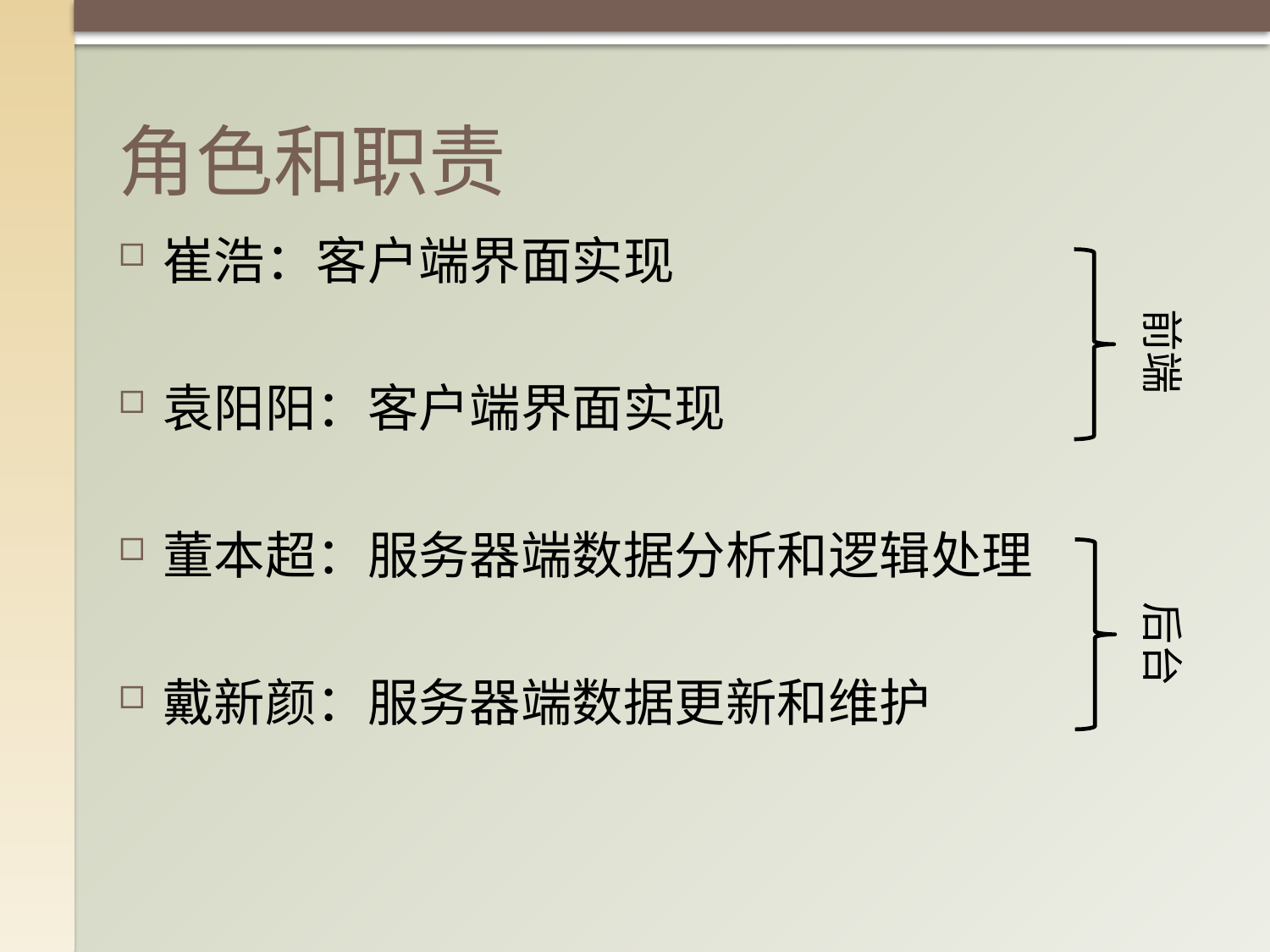

# 角色和职责
崔浩：客户端界面实现

袁阳阳：客户端界面实现

董本超：服务器端数据分析和逻辑处理

戴新颜：服务器端数据更新和维护

前端

后台